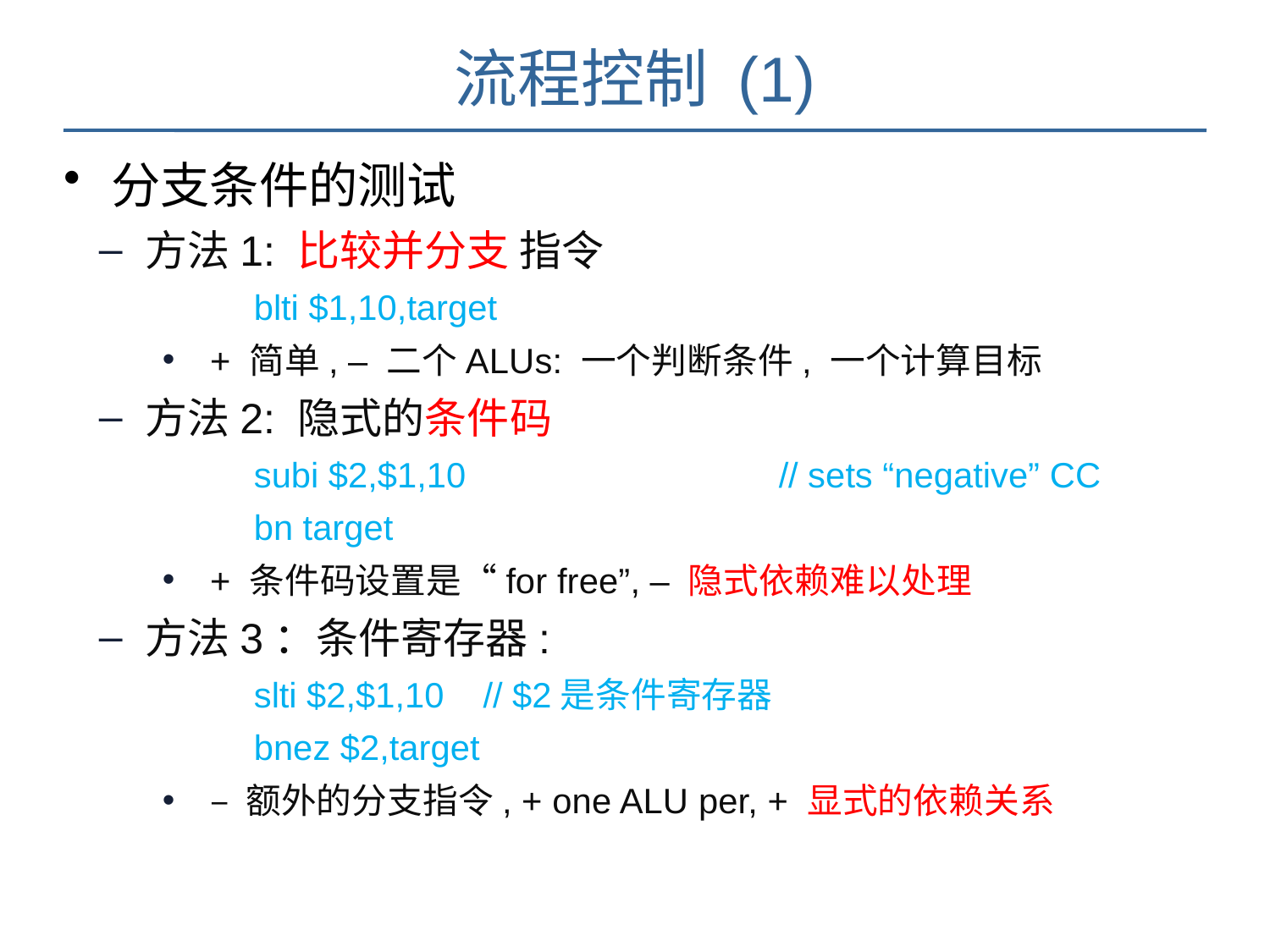

# 流程控制 (1)
分支条件的测试
方法1: 比较并分支 指令
blti $1,10,target
+ 简单, – 二个ALUs: 一个判断条件, 一个计算目标
方法2: 隐式的条件码
subi $2,$1,10	// sets “negative” CC
bn target
+ 条件码设置是“for free”, – 隐式依赖难以处理
方法3：条件寄存器:
slti $2,$1,10    // $2是条件寄存器
bnez $2,target
– 额外的分支指令, + one ALU per, + 显式的依赖关系